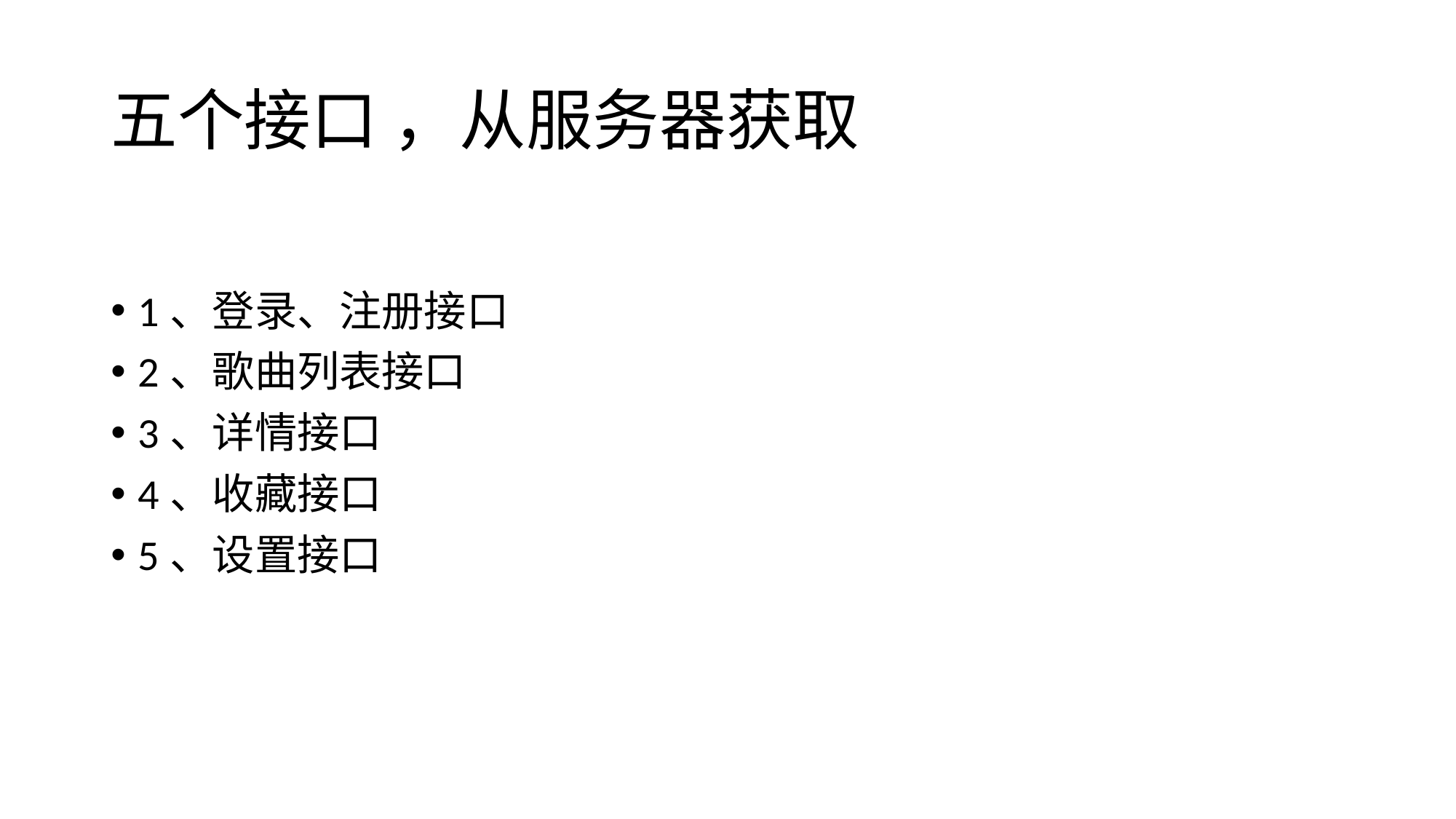

# 五个接口 ，从服务器获取

1、登录、注册接口
2、歌曲列表接口
3、详情接口
4、收藏接口
5、设置接口